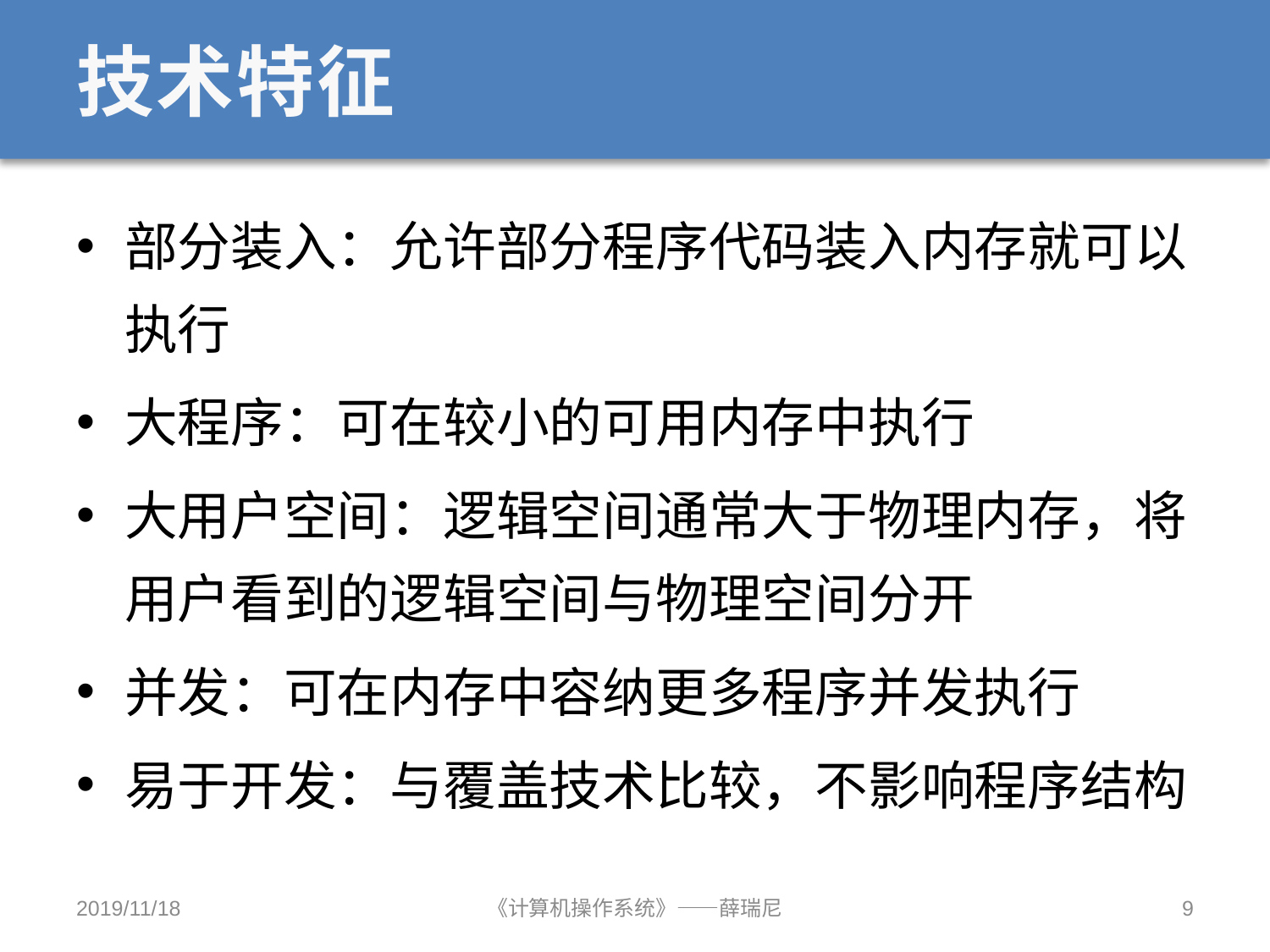

# 技术特征
部分装入：允许部分程序代码装入内存就可以执行
大程序：可在较小的可用内存中执行
大用户空间：逻辑空间通常大于物理内存，将用户看到的逻辑空间与物理空间分开
并发：可在内存中容纳更多程序并发执行
易于开发：与覆盖技术比较，不影响程序结构
2019/11/18
《计算机操作系统》——薛瑞尼
9